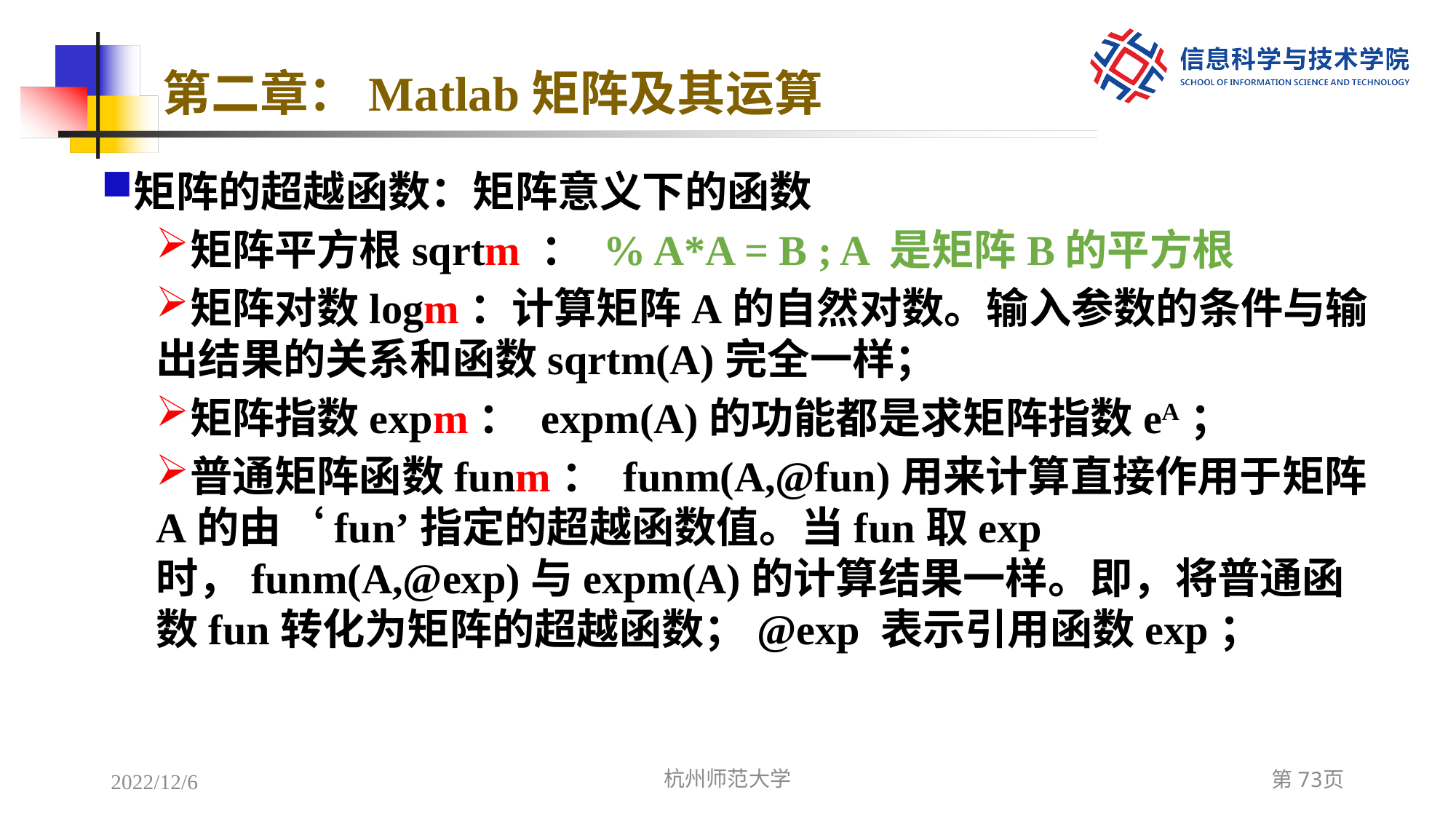

# 第二章：Matlab矩阵及其运算
矩阵的超越函数：矩阵意义下的函数
矩阵平方根sqrtm ： % A*A = B ; A 是矩阵B的平方根
矩阵对数logm：计算矩阵A的自然对数。输入参数的条件与输出结果的关系和函数sqrtm(A)完全一样；
矩阵指数expm： expm(A)的功能都是求矩阵指数eA；
普通矩阵函数funm： funm(A,@fun)用来计算直接作用于矩阵A的由‘fun’指定的超越函数值。当fun取exp时，funm(A,@exp)与expm(A)的计算结果一样。即，将普通函数fun转化为矩阵的超越函数；@exp 表示引用函数exp；
2022/12/6
杭州师范大学
第73页